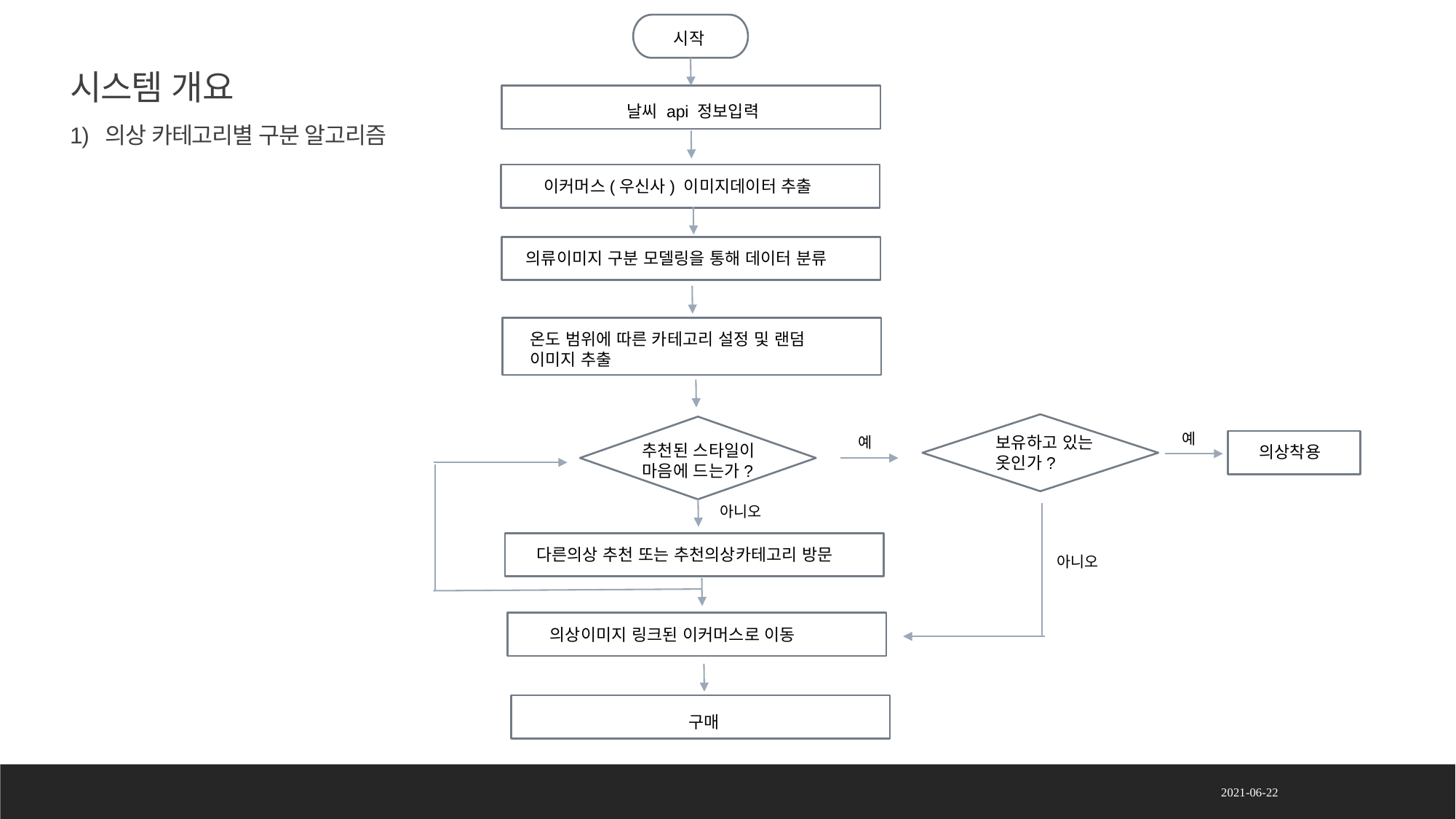

시작
시스템 개요
1)  의상 카테고리별 구분 알고리즘

날씨 api 정보입력

이커머스(우신사) 이미지데이터 추출

의류이미지 구분 모델링을 통해 데이터 분류

온도 범위에 따른 카테고리 설정 및 랜덤 이미지 추출

예
보유하고 있는 옷인가?
예

추천된 스타일이 마음에 드는가?
의상착용
아니오

다른의상 추천 또는 추천의상카테고리 방문
아니오

의상이미지 링크된 이커머스로 이동

구매
2021-06-22